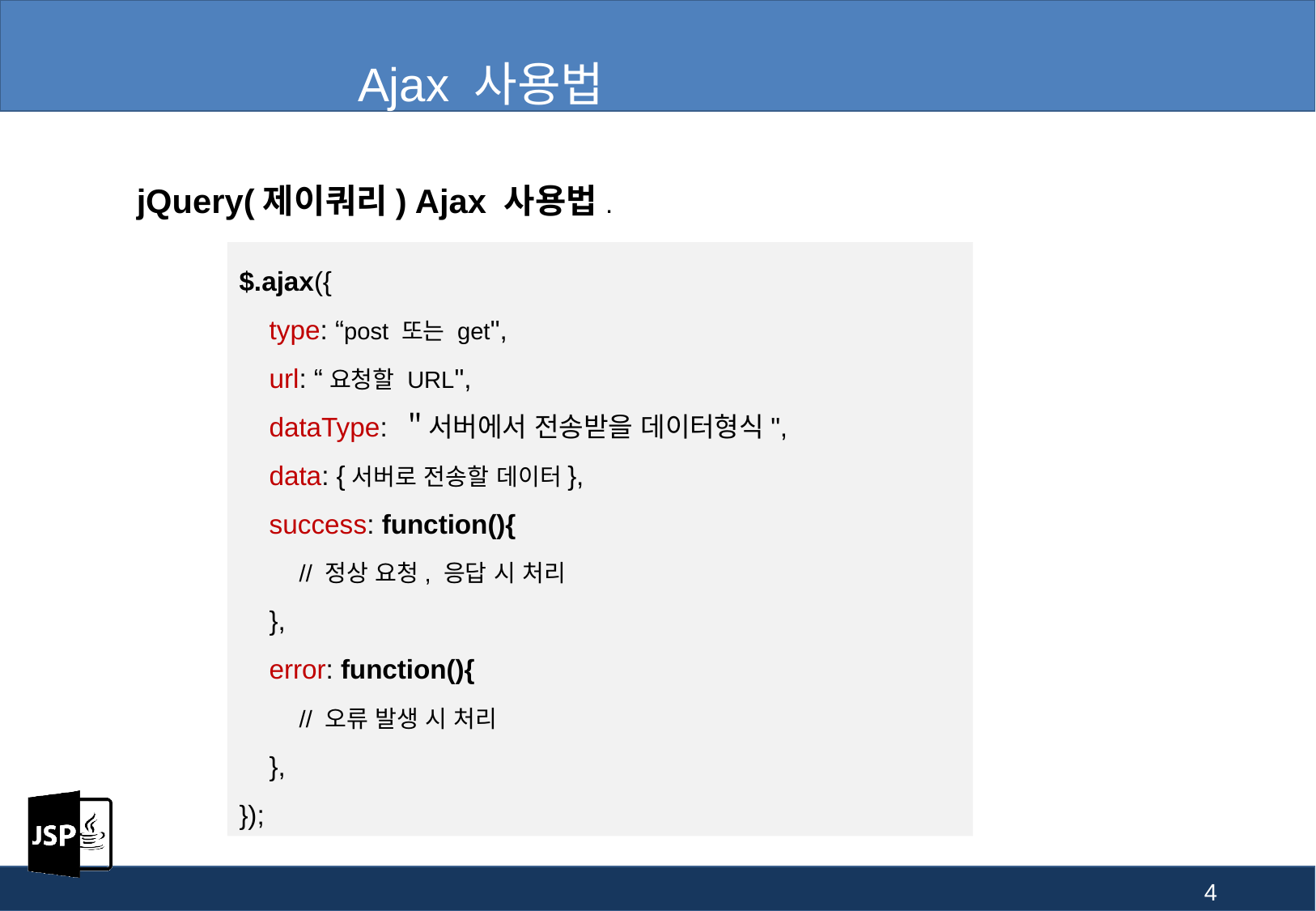

# Ajax 사용법
 jQuery(제이쿼리) Ajax 사용법.
$.ajax({
    type: “post 또는 get",
    url: “요청할 URL",
    dataType: ＂서버에서 전송받을 데이터형식",
    data: {서버로 전송할 데이터},
    success: function(){
        // 정상 요청, 응답 시 처리
    },
    error: function(){
        // 오류 발생 시 처리
    },
});
4